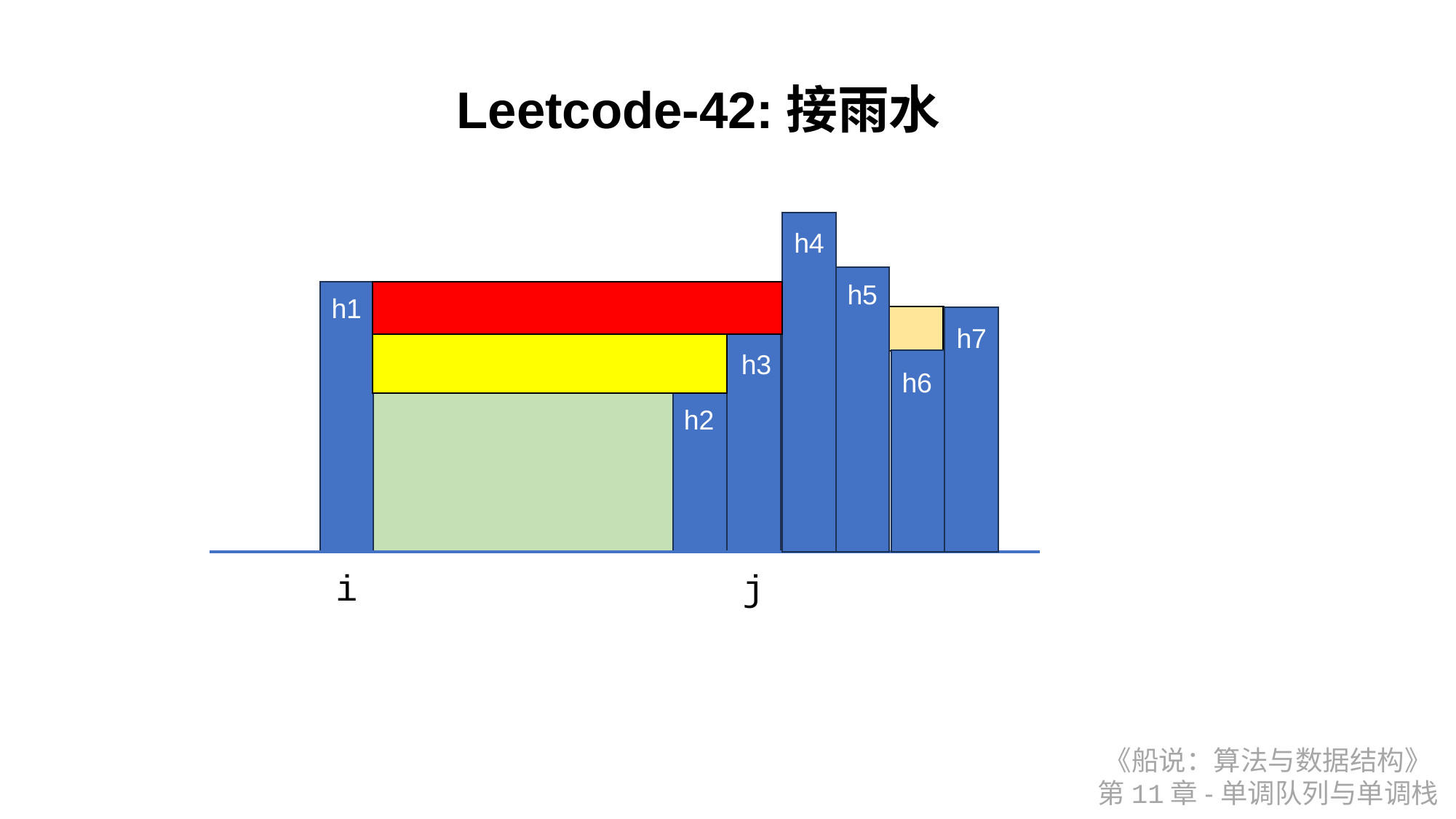

Leetcode-42:接雨水

h4

h5

h1

h7

h3

h6

h2
j
i